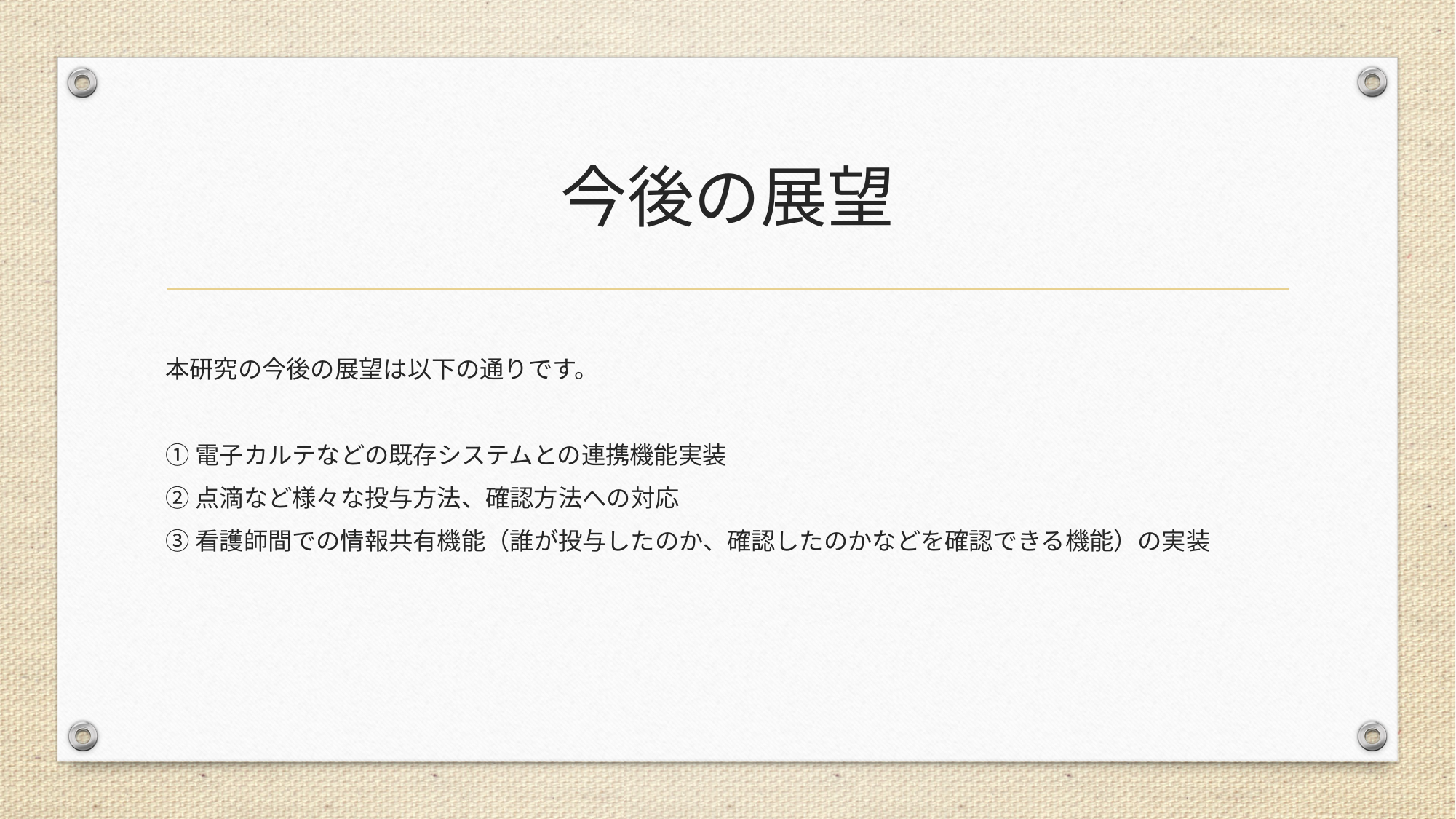

# 今後の展望

本研究の今後の展望は以下の通りです。

①電子カルテなどの既存システムとの連携機能実装
②点滴など様々な投与方法、確認方法への対応
③看護師間での情報共有機能（誰が投与したのか、確認したのかなどを確認できる機能）の実装